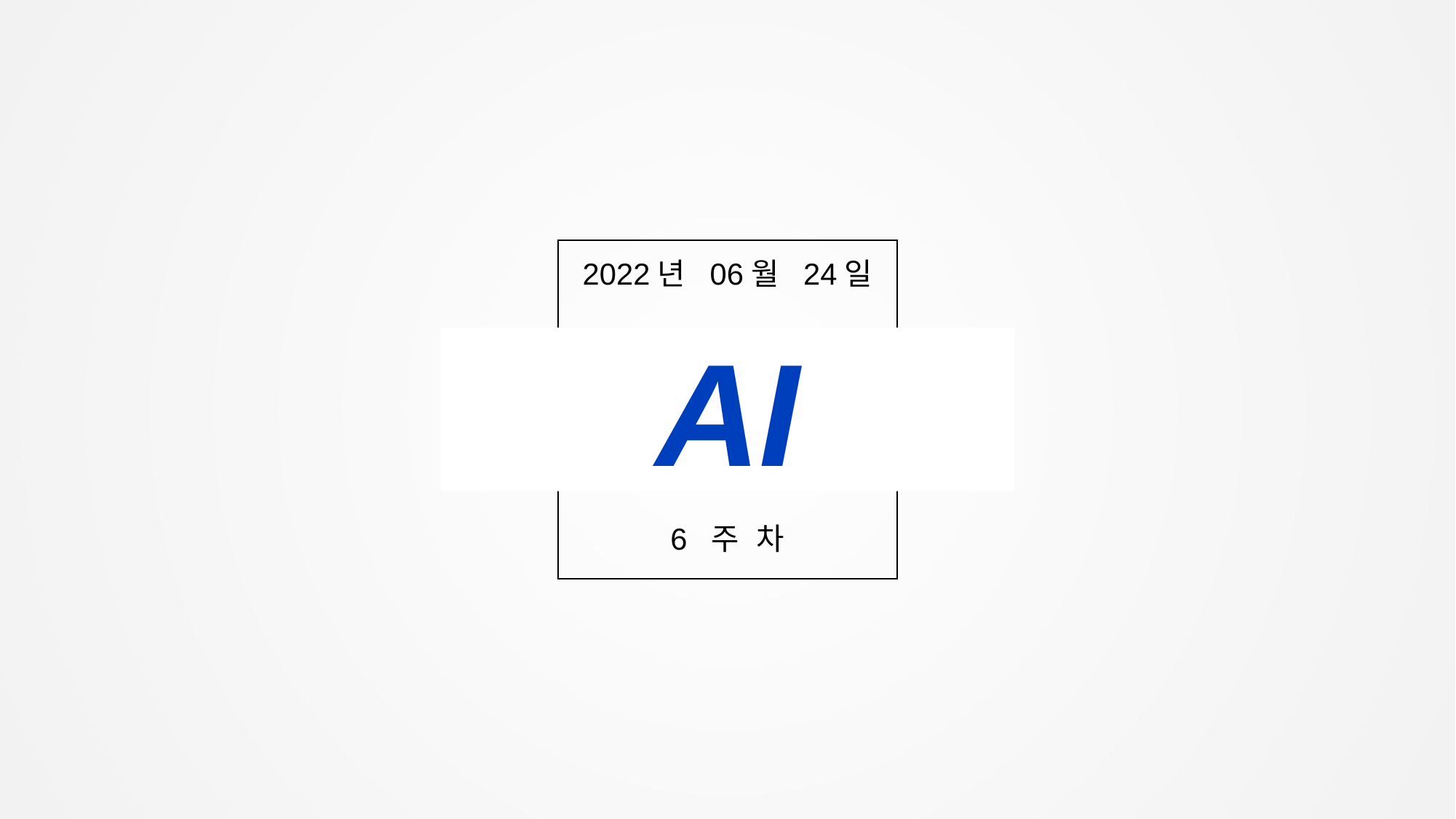

2022년  06월  24일
AI

6  주  차